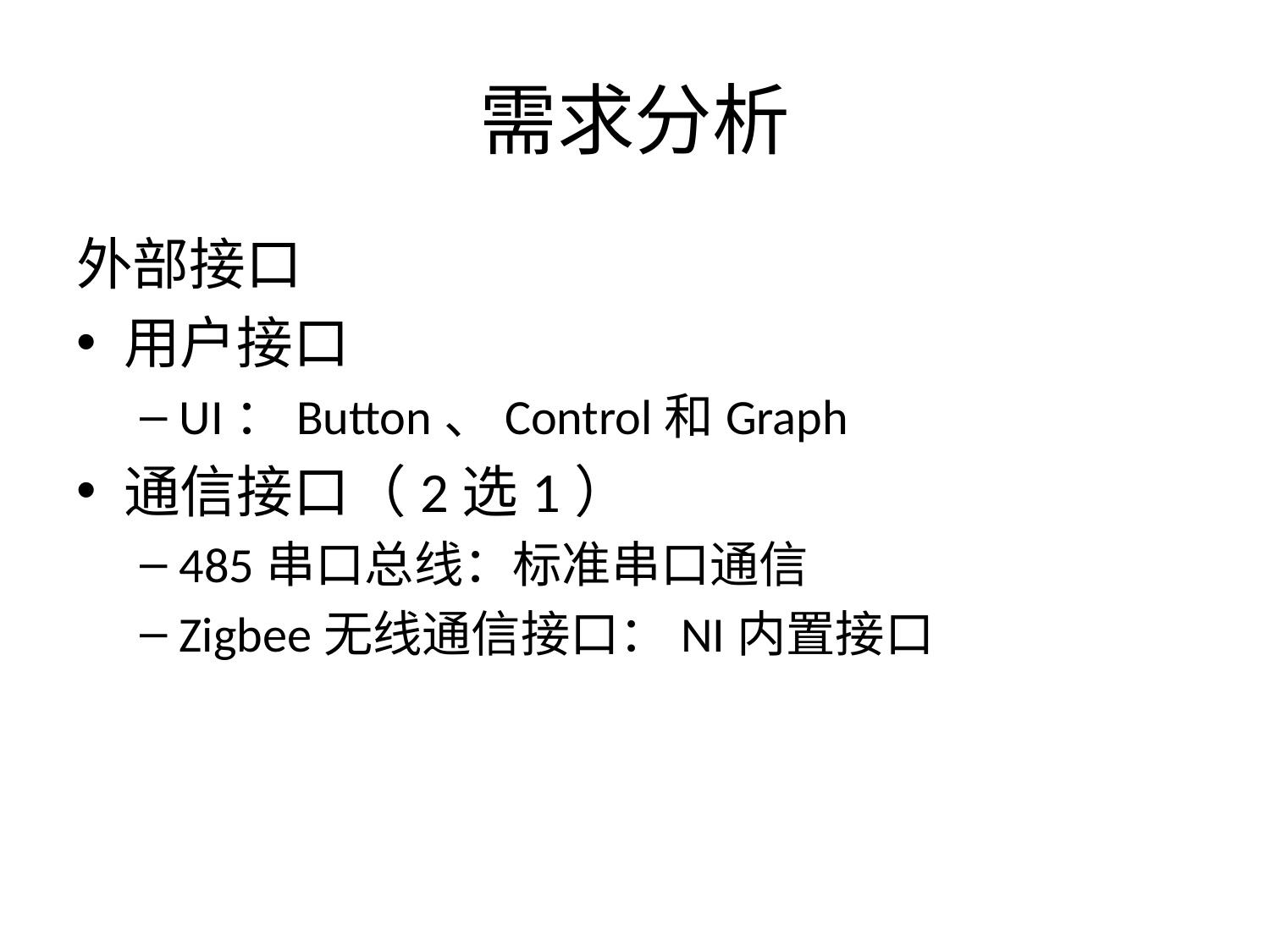

# 需求分析
外部接口
用户接口
UI：Button、Control和Graph
通信接口（2选1）
485串口总线：标准串口通信
Zigbee无线通信接口：NI内置接口